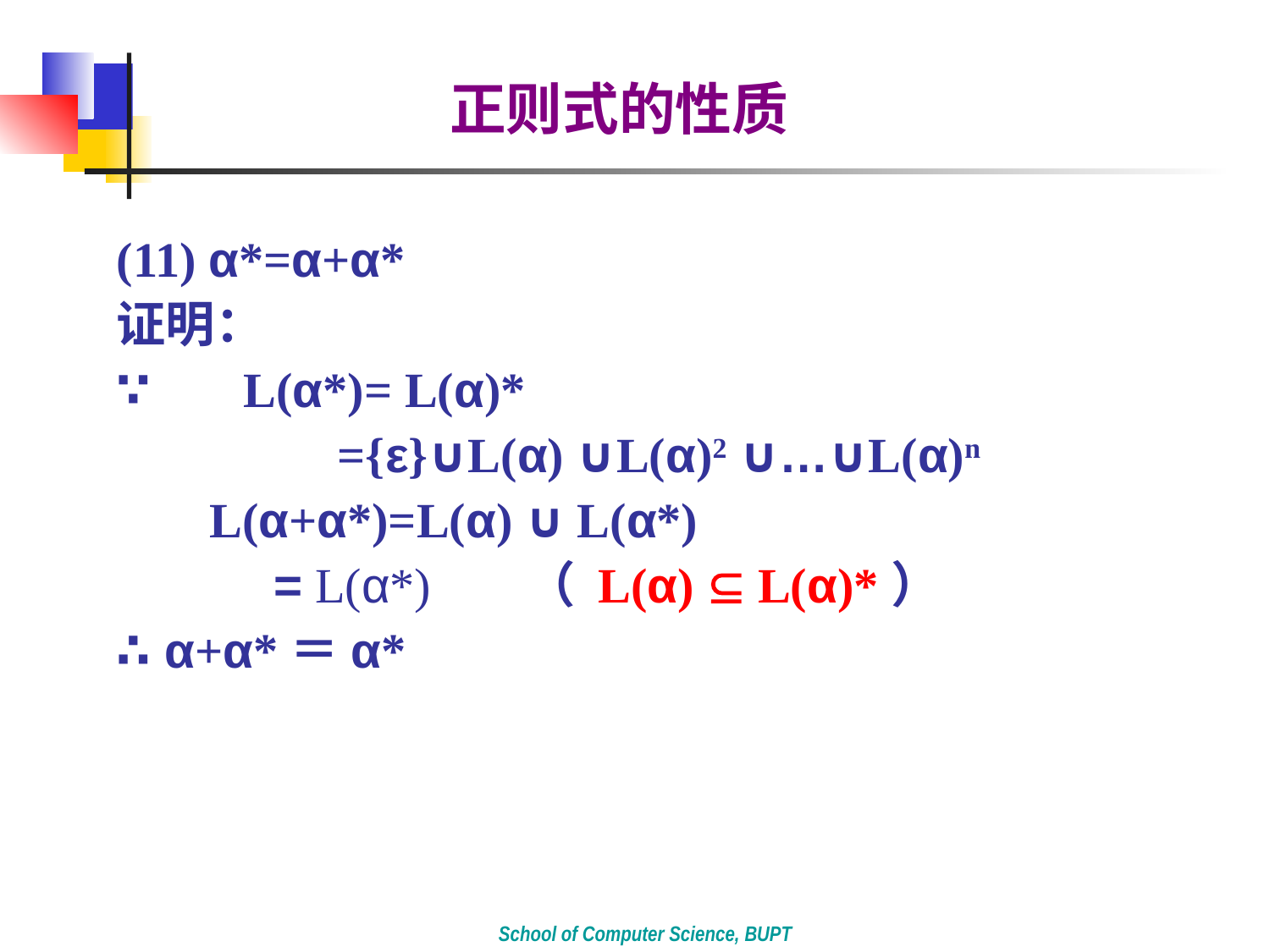

正则式的性质

(11) α*=α+α*
证明：
∵	L(α*)= L(α)*
                  ={ε}∪L(α) ∪L(α)2 ∪…∪L(α)n
          L(α+α*)=L(α) ∪ L(α*)
         = L(α*)      （ L(α) ⊆ L(α)*）
∴ α+α*＝α*

School of Computer Science, BUPT
36